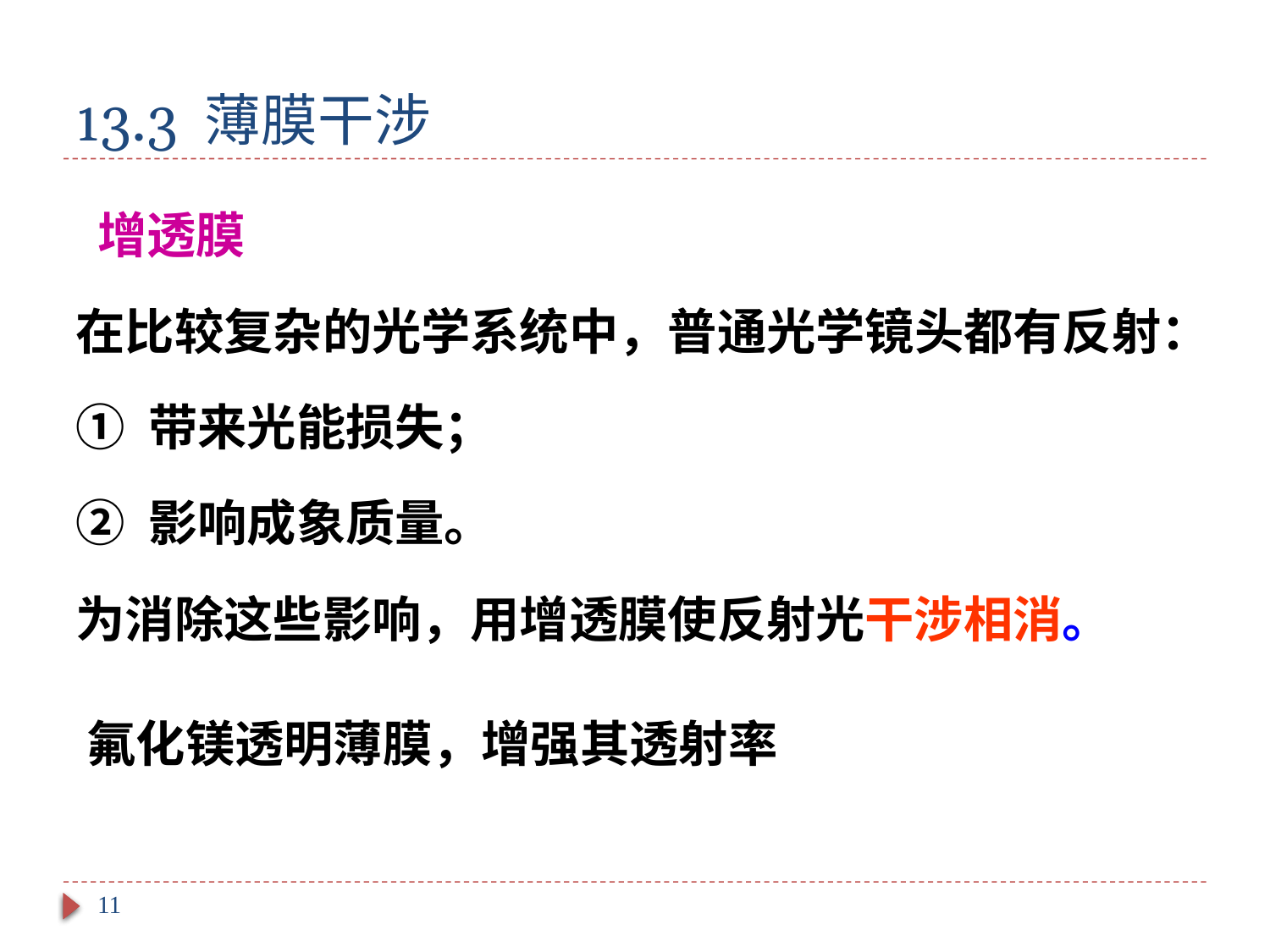

# 13.3 薄膜干涉
增透膜
在比较复杂的光学系统中，普通光学镜头都有反射：
① 带来光能损失；
② 影响成象质量。
为消除这些影响，用增透膜使反射光干涉相消。
氟化镁透明薄膜，增强其透射率
11